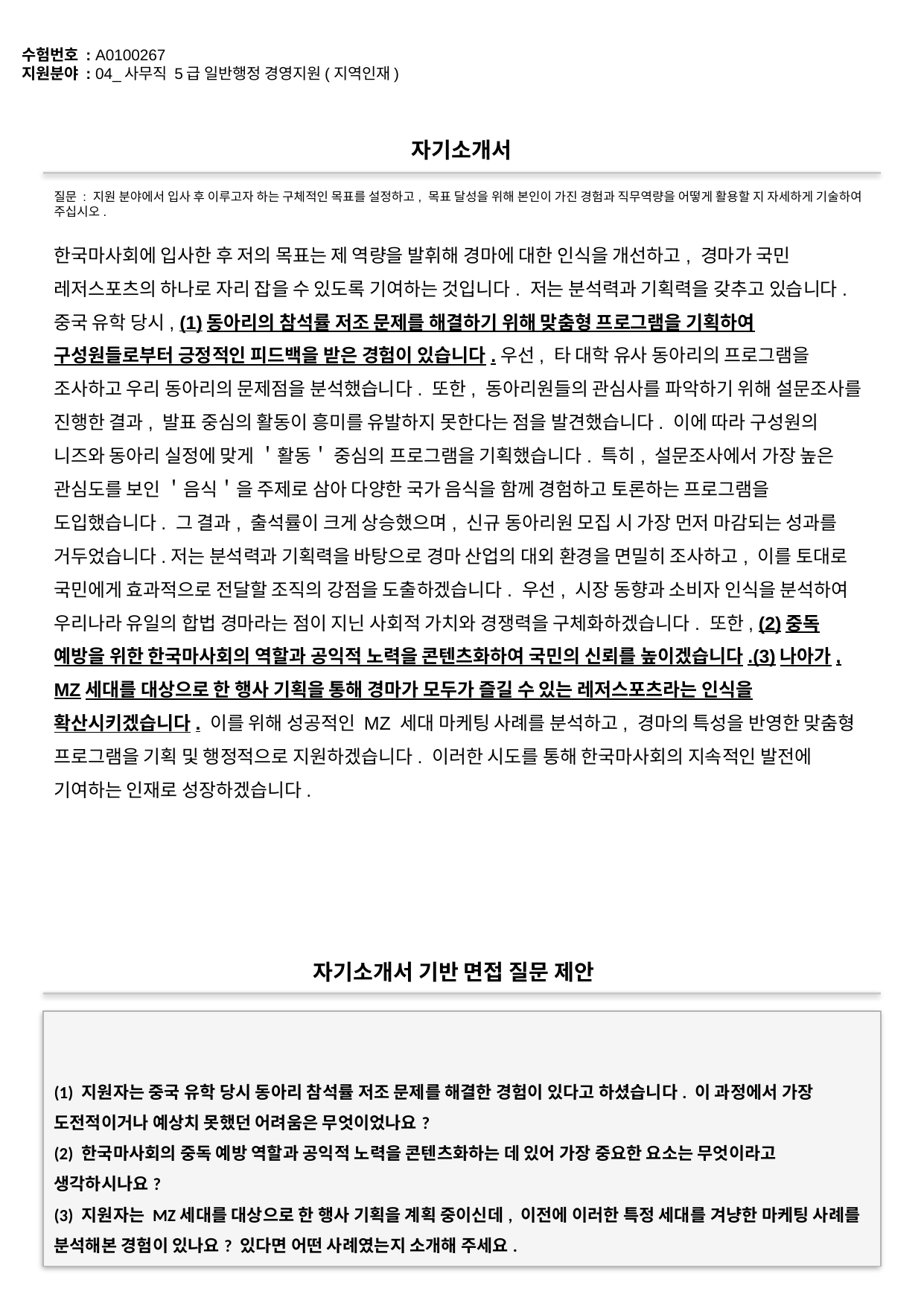

수험번호 : A0100267
지원분야 : 04_사무직 5급 일반행정 경영지원(지역인재)
#

자기소개서

질문 : 지원 분야에서 입사 후 이루고자 하는 구체적인 목표를 설정하고, 목표 달성을 위해 본인이 가진 경험과 직무역량을 어떻게 활용할 지 자세하게 기술하여 주십시오.

한국마사회에 입사한 후 저의 목표는 제 역량을 발휘해 경마에 대한 인식을 개선하고, 경마가 국민 레저스포츠의 하나로 자리 잡을 수 있도록 기여하는 것입니다. 저는 분석력과 기획력을 갖추고 있습니다. 중국 유학 당시, (1)동아리의 참석률 저조 문제를 해결하기 위해 맞춤형 프로그램을 기획하여 구성원들로부터 긍정적인 피드백을 받은 경험이 있습니다.우선, 타 대학 유사 동아리의 프로그램을 조사하고 우리 동아리의 문제점을 분석했습니다. 또한, 동아리원들의 관심사를 파악하기 위해 설문조사를 진행한 결과, 발표 중심의 활동이 흥미를 유발하지 못한다는 점을 발견했습니다. 이에 따라 구성원의 니즈와 동아리 실정에 맞게 ＇활동＇ 중심의 프로그램을 기획했습니다. 특히, 설문조사에서 가장 높은 관심도를 보인 ＇음식＇을 주제로 삼아 다양한 국가 음식을 함께 경험하고 토론하는 프로그램을 도입했습니다. 그 결과, 출석률이 크게 상승했으며, 신규 동아리원 모집 시 가장 먼저 마감되는 성과를 거두었습니다.저는 분석력과 기획력을 바탕으로 경마 산업의 대외 환경을 면밀히 조사하고, 이를 토대로 국민에게 효과적으로 전달할 조직의 강점을 도출하겠습니다. 우선, 시장 동향과 소비자 인식을 분석하여 우리나라 유일의 합법 경마라는 점이 지닌 사회적 가치와 경쟁력을 구체화하겠습니다. 또한, (2)중독 예방을 위한 한국마사회의 역할과 공익적 노력을 콘텐츠화하여 국민의 신뢰를 높이겠습니다.(3)나아가, MZ세대를 대상으로 한 행사 기획을 통해 경마가 모두가 즐길 수 있는 레저스포츠라는 인식을 확산시키겠습니다. 이를 위해 성공적인 MZ 세대 마케팅 사례를 분석하고, 경마의 특성을 반영한 맞춤형 프로그램을 기획 및 행정적으로 지원하겠습니다. 이러한 시도를 통해 한국마사회의 지속적인 발전에 기여하는 인재로 성장하겠습니다.

자기소개서 기반 면접 질문 제안

(1) 지원자는 중국 유학 당시 동아리 참석률 저조 문제를 해결한 경험이 있다고 하셨습니다. 이 과정에서 가장 도전적이거나 예상치 못했던 어려움은 무엇이었나요?
(2) 한국마사회의 중독 예방 역할과 공익적 노력을 콘텐츠화하는 데 있어 가장 중요한 요소는 무엇이라고 생각하시나요?
(3) 지원자는 MZ세대를 대상으로 한 행사 기획을 계획 중이신데, 이전에 이러한 특정 세대를 겨냥한 마케팅 사례를 분석해본 경험이 있나요? 있다면 어떤 사례였는지 소개해 주세요.